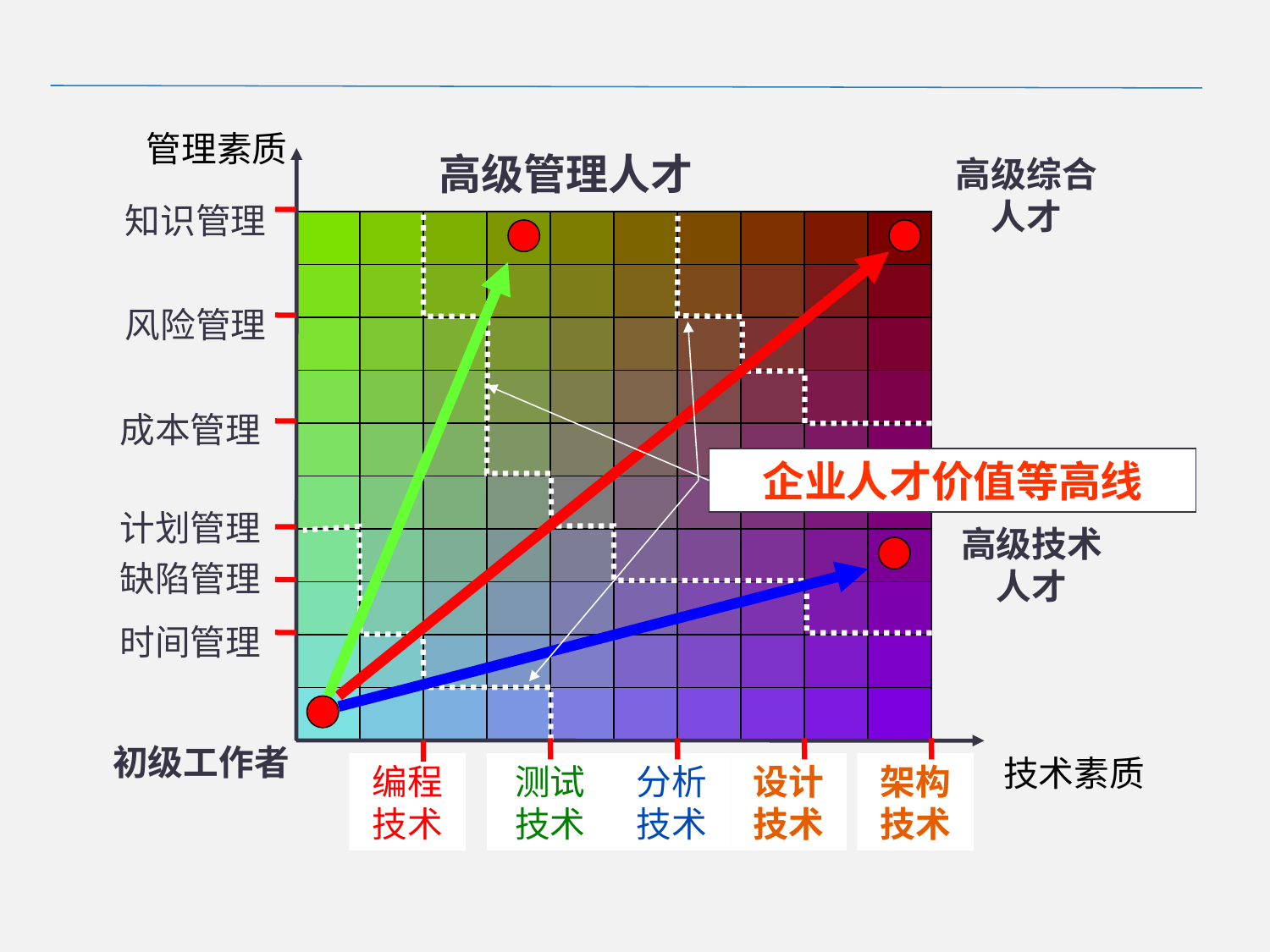

管理素质
高级管理人才
高级综合人才

知识管理

风险管理

企业人才价值等高线

成本管理

计划管理
高级技术人才

缺陷管理

时间管理

初级工作者

技术素质
编程技术
测试技术
分析技术
设计技术
架构技术